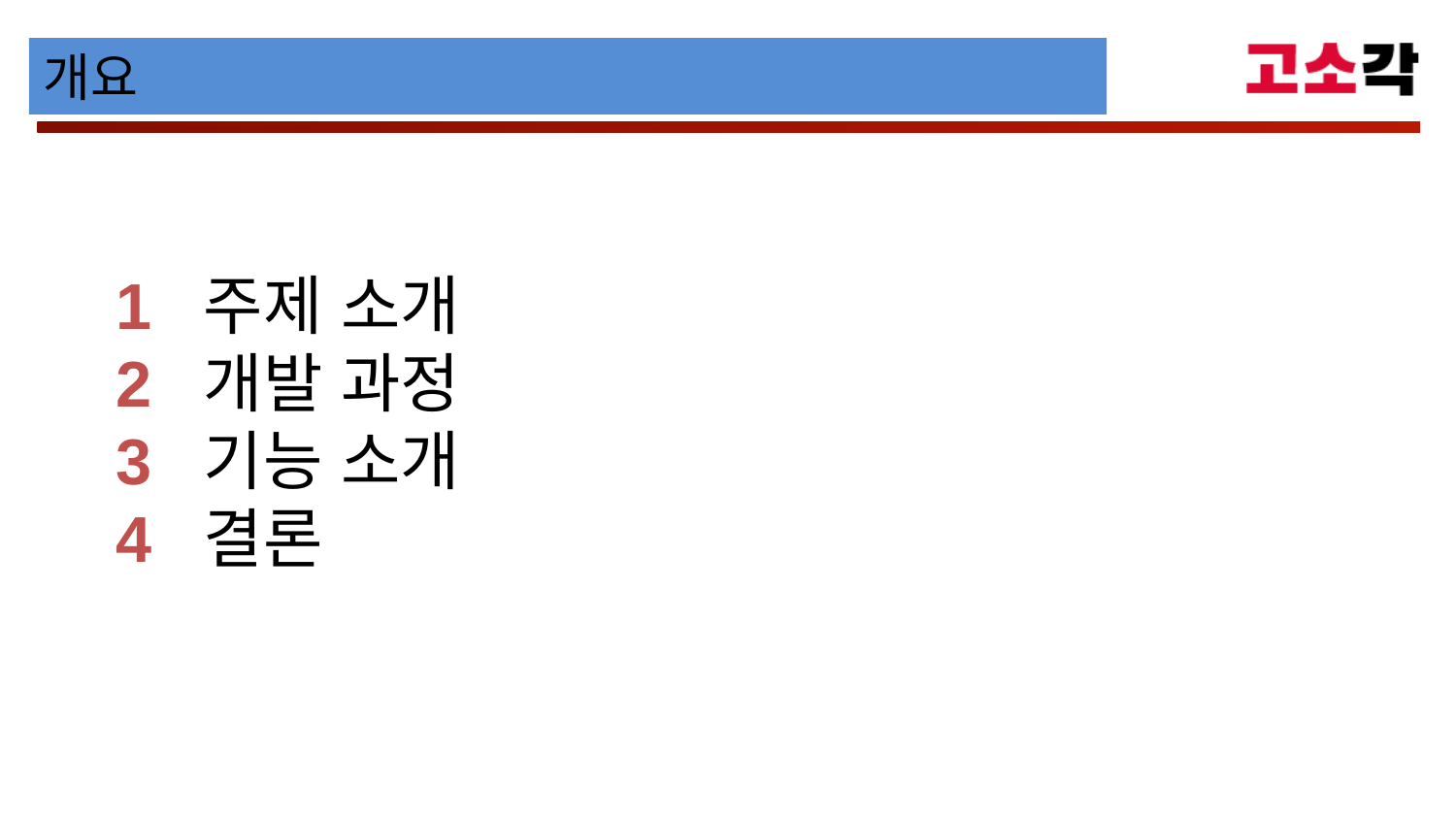

# 개요
1  주제 소개
2  개발 과정
3  기능 소개
4  결론